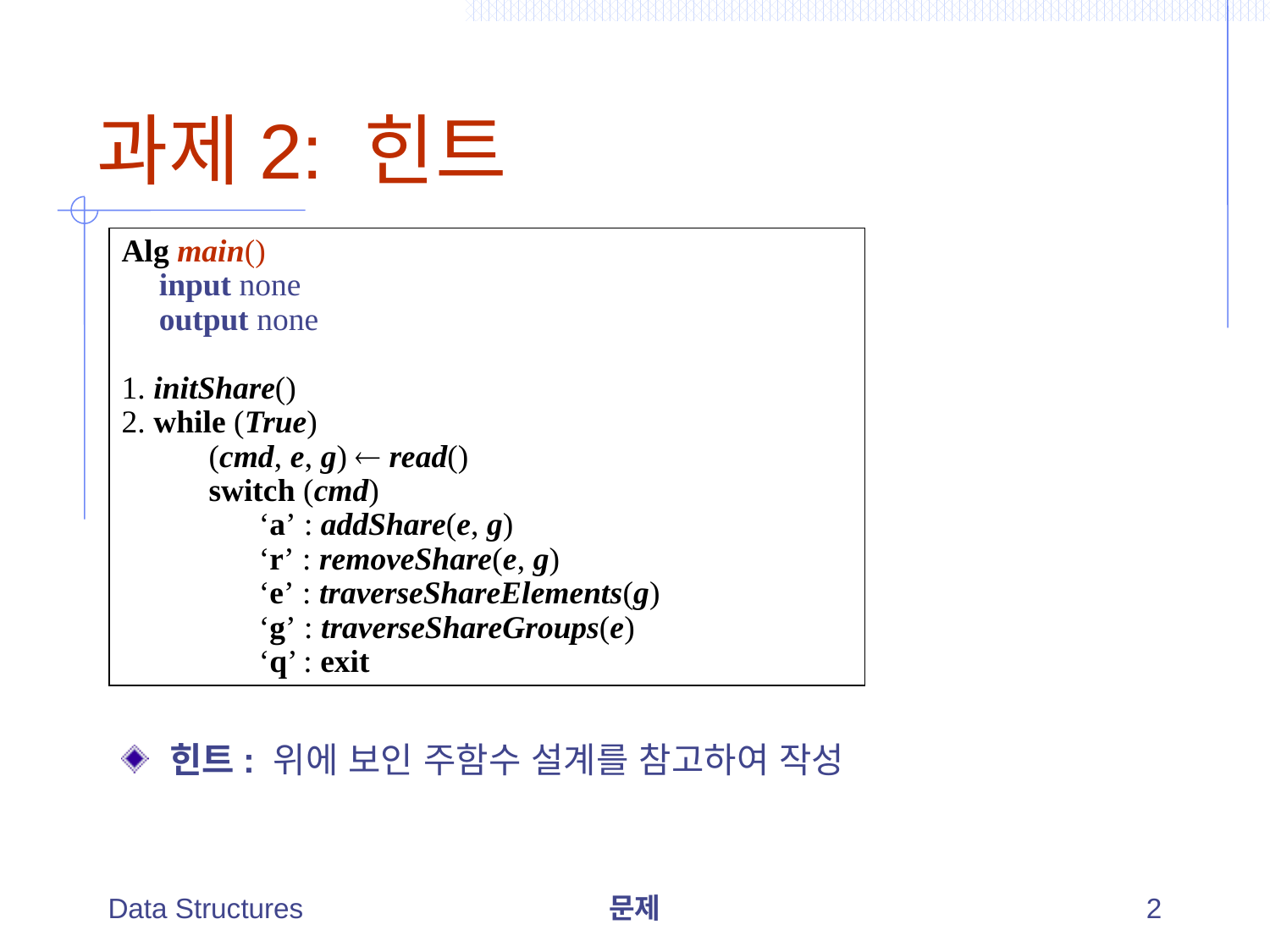

# 과제2: 힌트
Alg main()
	input none
	output none

1. initShare()
2. while (True)
		(cmd, e, g) ← read()
		switch (cmd)
			‘a’ : addShare(e, g)
			‘r’ : removeShare(e, g)
			‘e’ : traverseShareElements(g)
			‘g’ : traverseShareGroups(e)
			‘q’ : exit
힌트: 위에 보인 주함수 설계를 참고하여 작성
Data Structures
문제
2